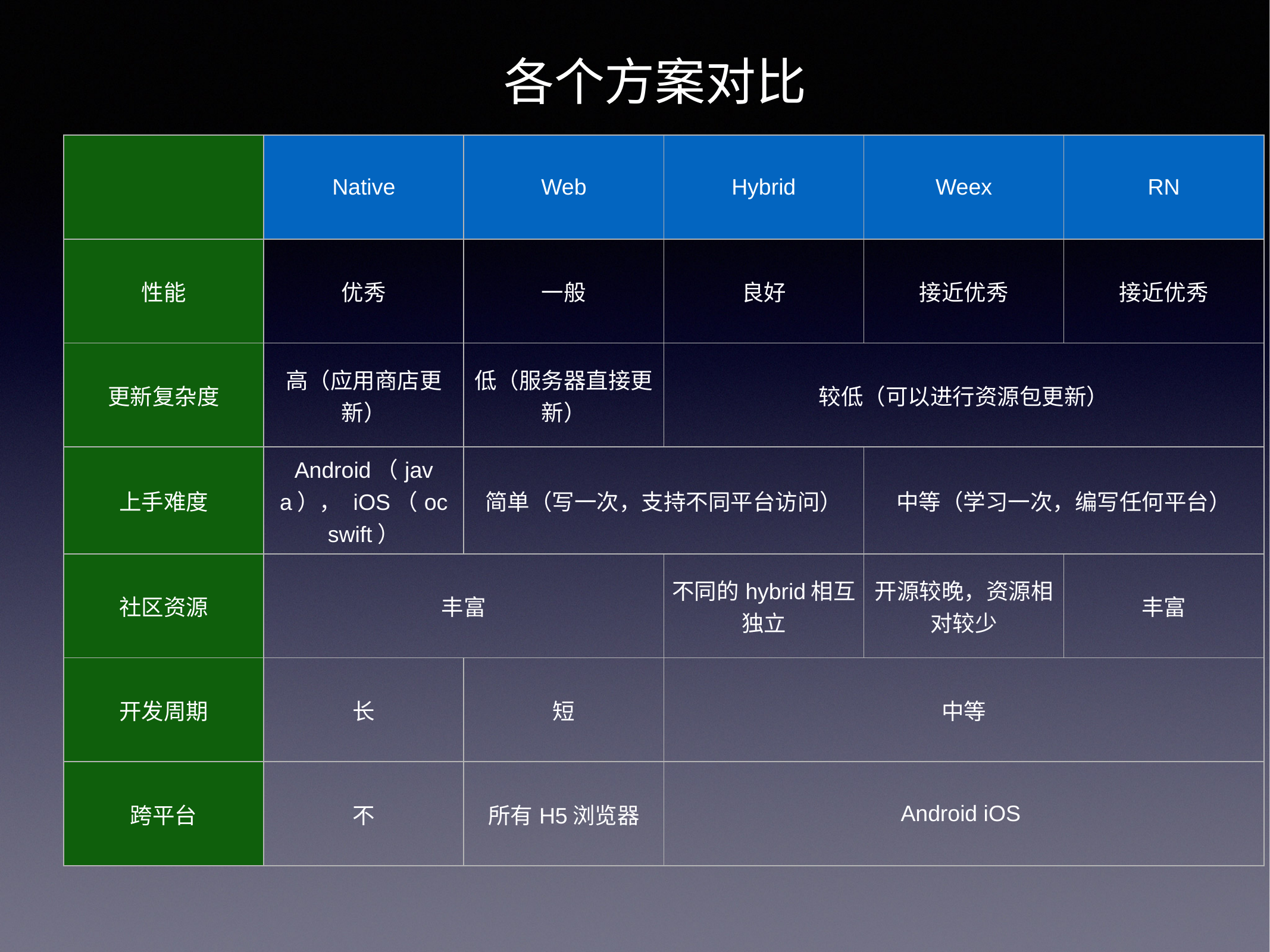

# 各个方案对比
|  | Native | Web | Hybrid | Weex | RN |
| --- | --- | --- | --- | --- | --- |
| 性能 | 优秀 | 一般 | 良好 | 接近优秀 | 接近优秀 |
| 更新复杂度 | 高（应用商店更新） | 低（服务器直接更新） | 较低（可以进行资源包更新） |  |  |
| 上手难度 | Android（java）， iOS（oc swift） | 简单（写一次，支持不同平台访问） |  | 中等（学习一次，编写任何平台） |  |
| 社区资源 | 丰富 |  | 不同的hybrid相互独立 | 开源较晚，资源相对较少 | 丰富 |
| 开发周期 | 长 | 短 | 中等 |  |  |
| 跨平台 | 不 | 所有H5浏览器 | Android iOS |  |  |